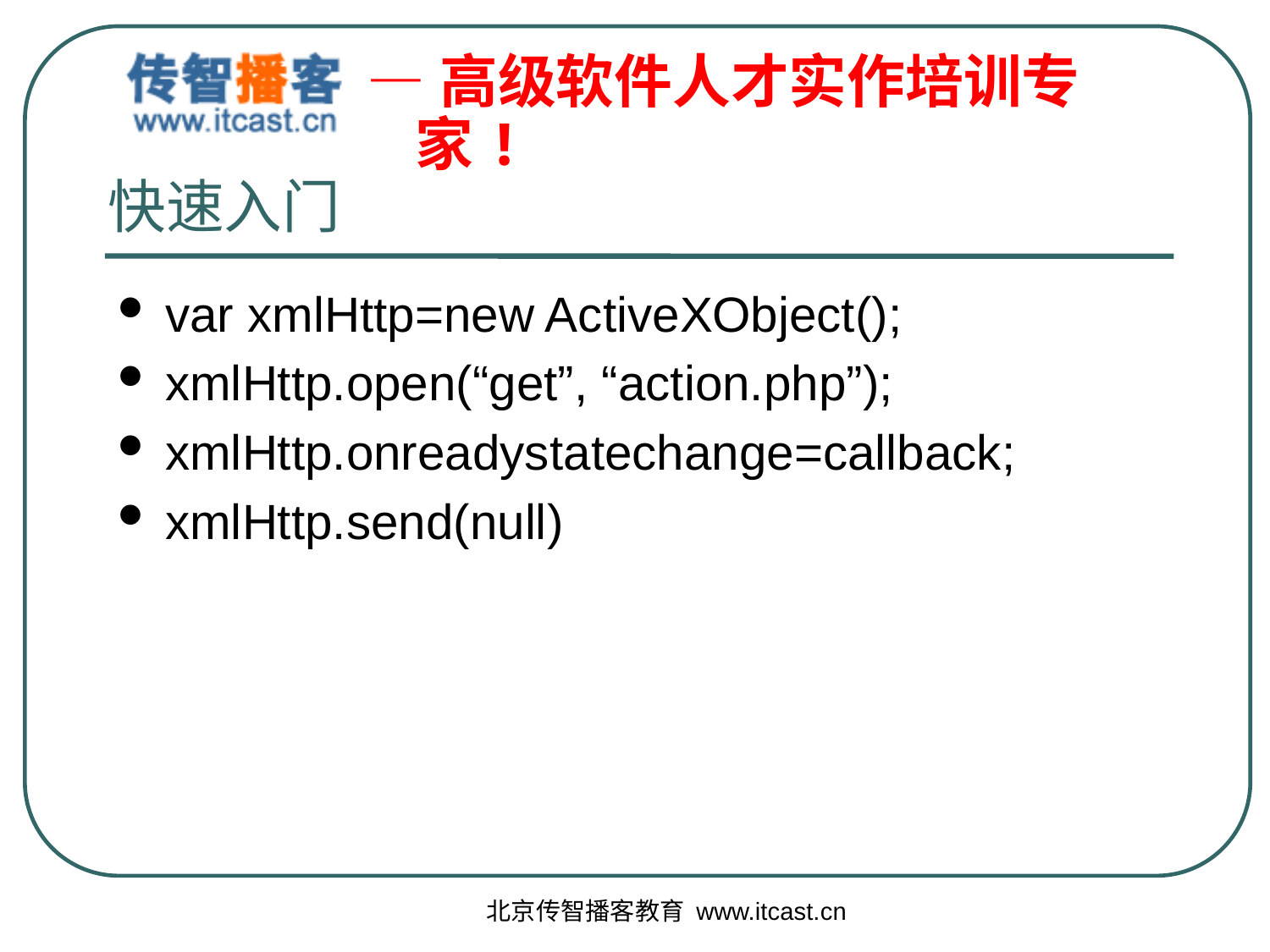

# 快速入门
var xmlHttp=new ActiveXObject();
xmlHttp.open(“get”, “action.php”);
xmlHttp.onreadystatechange=callback;
xmlHttp.send(null)
北京传智播客教育 www.itcast.cn